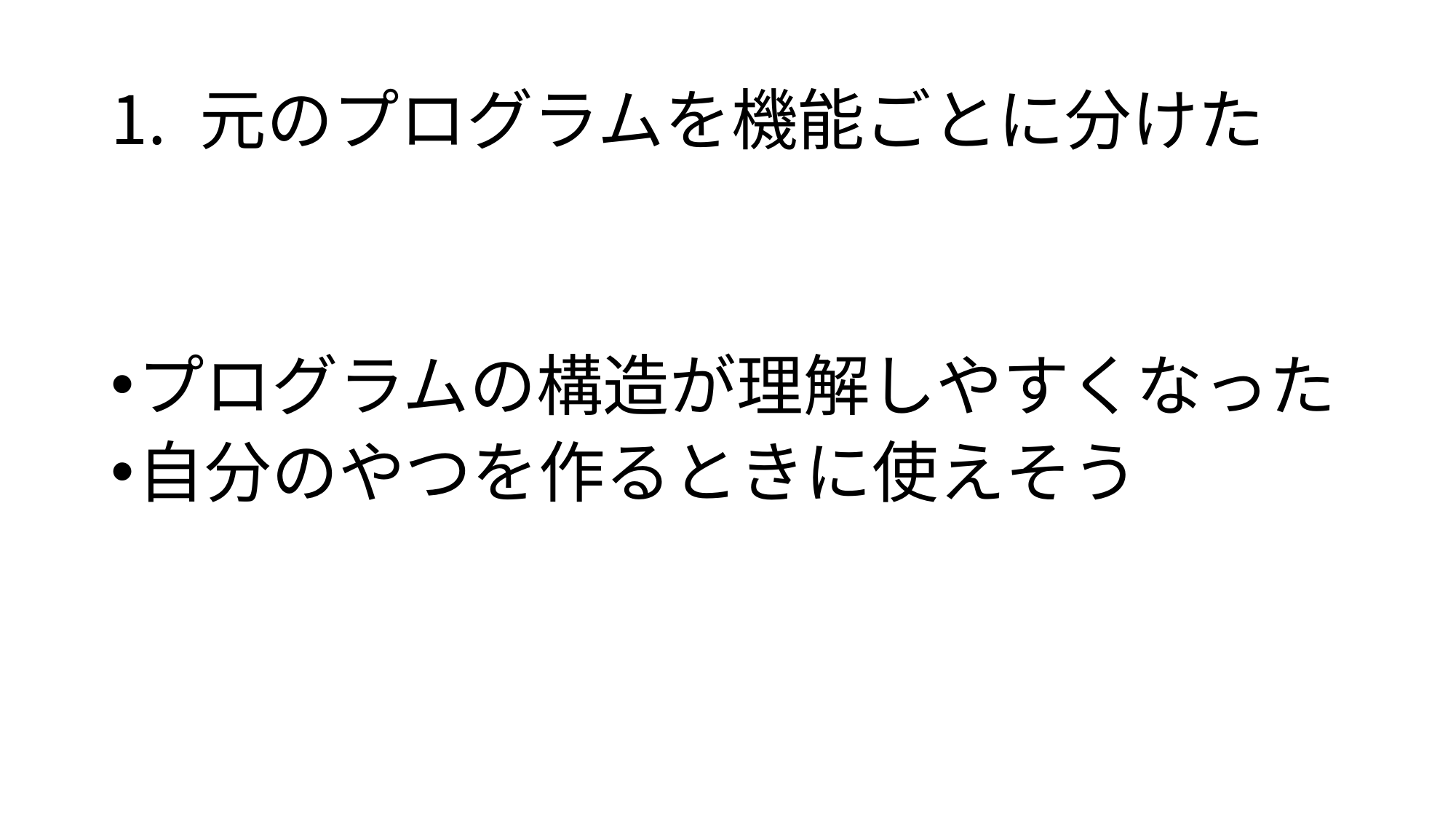

# 元のプログラムを機能ごとに分けた
プログラムの構造が理解しやすくなった
自分のやつを作るときに使えそう